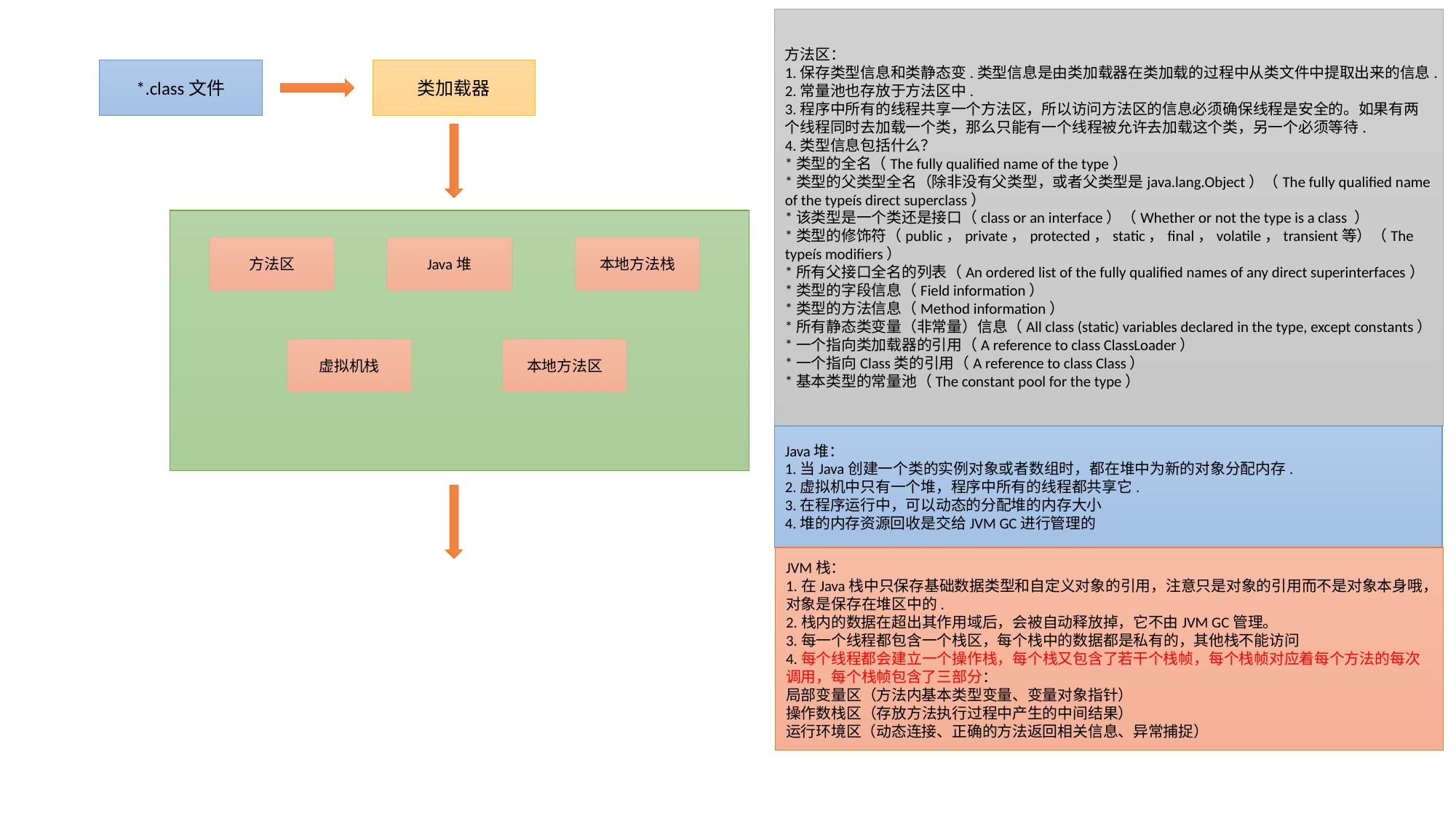

方法区：
1.保存类型信息和类静态变.类型信息是由类加载器在类加载的过程中从类文件中提取出来的信息.
2.常量池也存放于方法区中.
3.程序中所有的线程共享一个方法区，所以访问方法区的信息必须确保线程是安全的。如果有两个线程同时去加载一个类，那么只能有一个线程被允许去加载这个类，另一个必须等待.
4.类型信息包括什么？
*类型的全名（The fully qualified name of the type）
*类型的父类型全名（除非没有父类型，或者父类型是java.lang.Object）（The fully qualified name of the typeís direct superclass）
*该类型是一个类还是接口（class or an interface）（Whether or not the type is a class ）
*类型的修饰符（public，private，protected，static，final，volatile，transient等）（The typeís modifiers）
*所有父接口全名的列表（An ordered list of the fully qualified names of any direct superinterfaces）
*类型的字段信息（Field information）
*类型的方法信息（Method information）
*所有静态类变量（非常量）信息（All class (static) variables declared in the type, except constants）
*一个指向类加载器的引用（A reference to class ClassLoader）
*一个指向Class类的引用（A reference to class Class）
*基本类型的常量池（The constant pool for the type）
*.class文件
类加载器

方法区
Java堆
本地方法栈
虚拟机栈
本地方法区
Java堆：
1.当Java创建一个类的实例对象或者数组时，都在堆中为新的对象分配内存.
2.虚拟机中只有一个堆，程序中所有的线程都共享它.
3.在程序运行中，可以动态的分配堆的内存大小
4.堆的内存资源回收是交给JVM GC进行管理的

JVM栈：
1.在Java栈中只保存基础数据类型和自定义对象的引用，注意只是对象的引用而不是对象本身哦，对象是保存在堆区中的.
2.栈内的数据在超出其作用域后，会被自动释放掉，它不由JVM GC管理。
3.每一个线程都包含一个栈区，每个栈中的数据都是私有的，其他栈不能访问
4.每个线程都会建立一个操作栈，每个栈又包含了若干个栈帧，每个栈帧对应着每个方法的每次调用，每个栈帧包含了三部分：
局部变量区（方法内基本类型变量、变量对象指针）
操作数栈区（存放方法执行过程中产生的中间结果）
运行环境区（动态连接、正确的方法返回相关信息、异常捕捉）